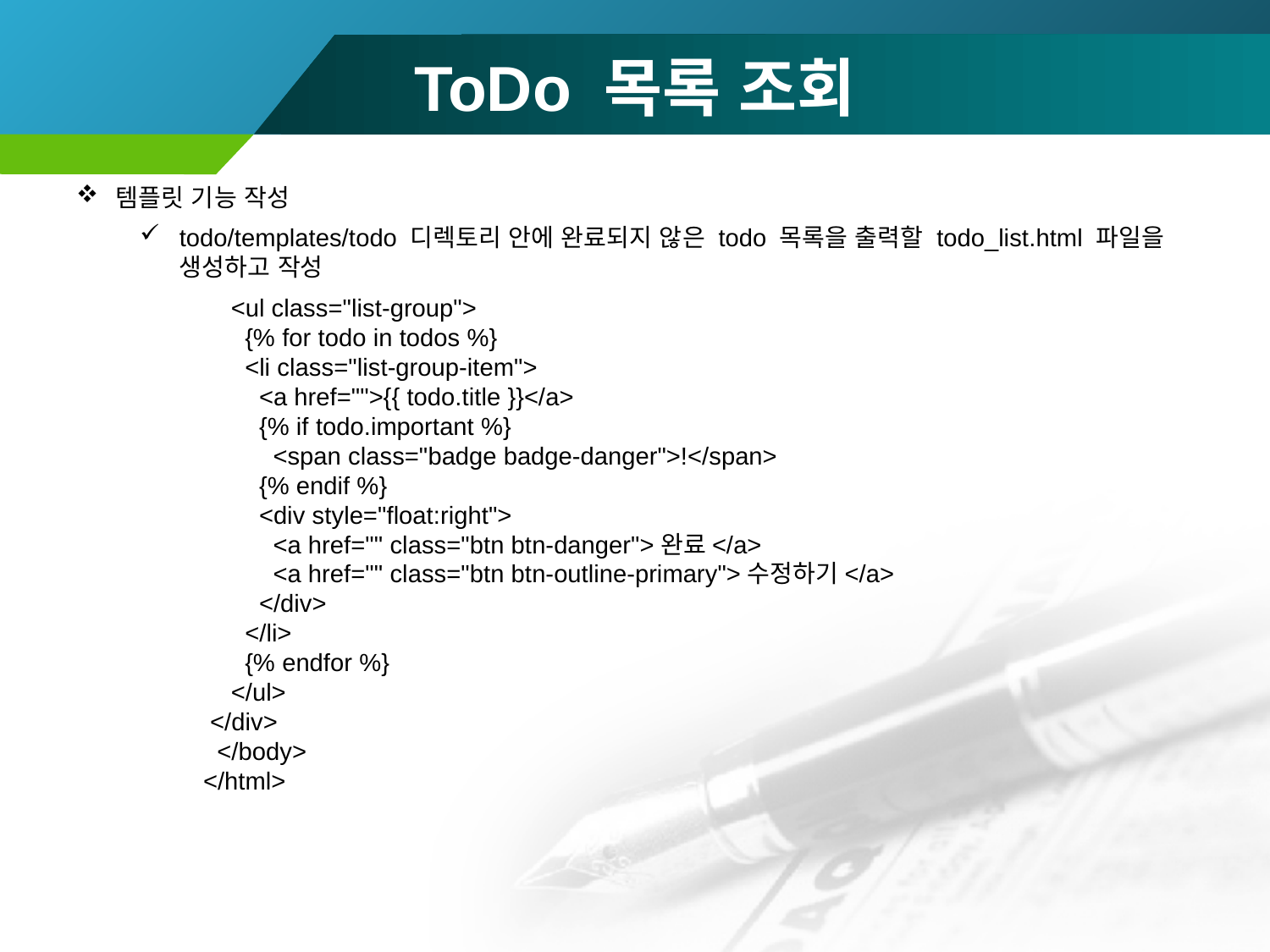

# ToDo 목록 조회
템플릿 기능 작성
todo/templates/todo 디렉토리 안에 완료되지 않은 todo 목록을 출력할 todo_list.html 파일을 생성하고 작성
    <ul class="list-group">
      {% for todo in todos %}
      <li class="list-group-item">
        <a href="">{{ todo.title }}</a>
        {% if todo.important %}
          <span class="badge badge-danger">!</span>
        {% endif %}
        <div style="float:right">
          <a href="" class="btn btn-danger">완료</a>
          <a href="" class="btn btn-outline-primary">수정하기</a>
        </div>
      </li>
      {% endfor %}
    </ul>
 </div>
  </body>
</html>